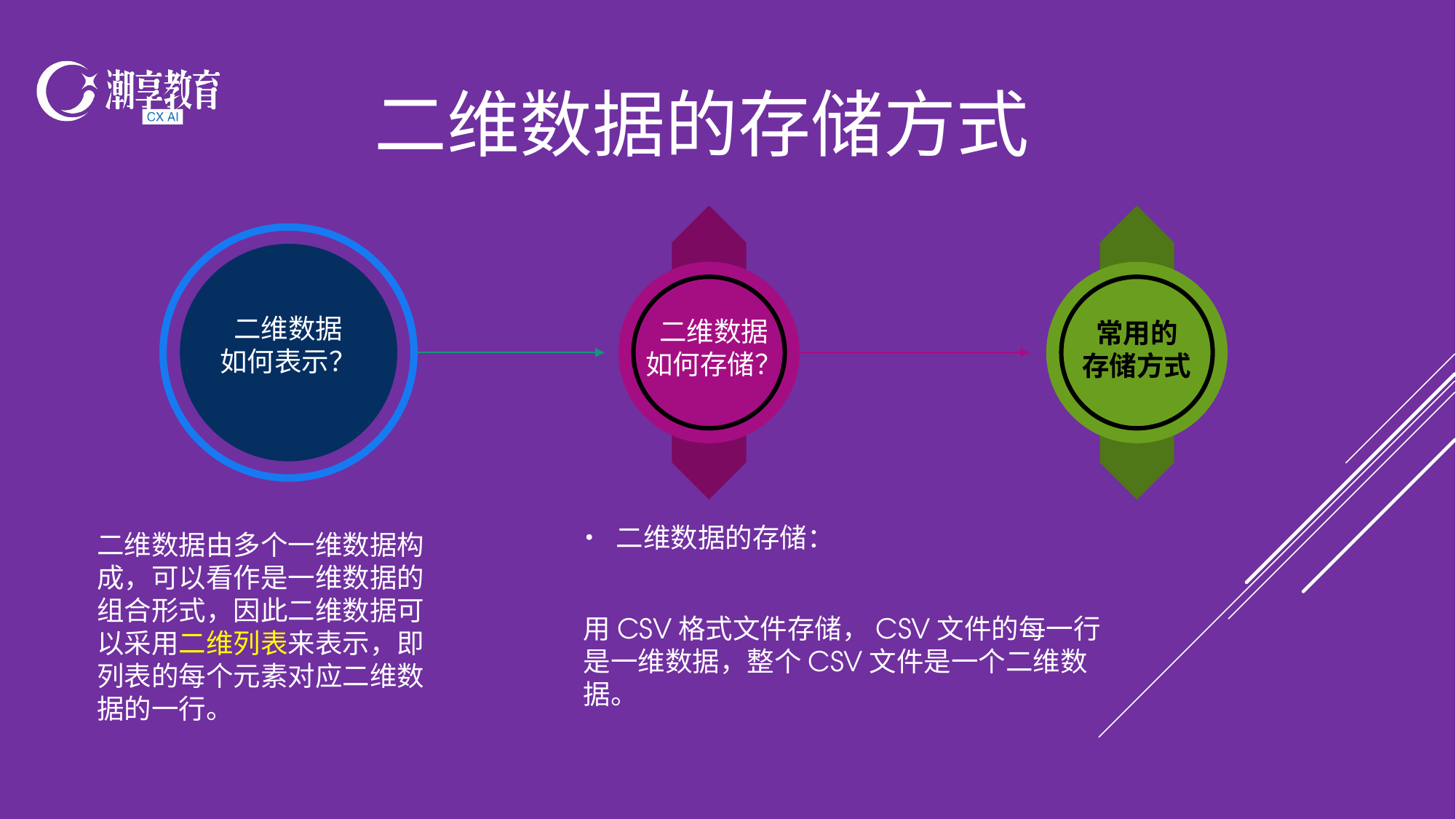

二维数据的存储方式

二维数据
如何存储？

常用的
存储方式

二维数据
如何表示？
• 二维数据的存储：
二维数据由多个一维数据构成，可以看作是一维数据的组合形式，因此二维数据可以采用二维列表来表示，即列表的每个元素对应二维数据的一行。
用CSV格式文件存储，CSV文件的每一行是一维数据，整个CSV文件是一个二维数据。